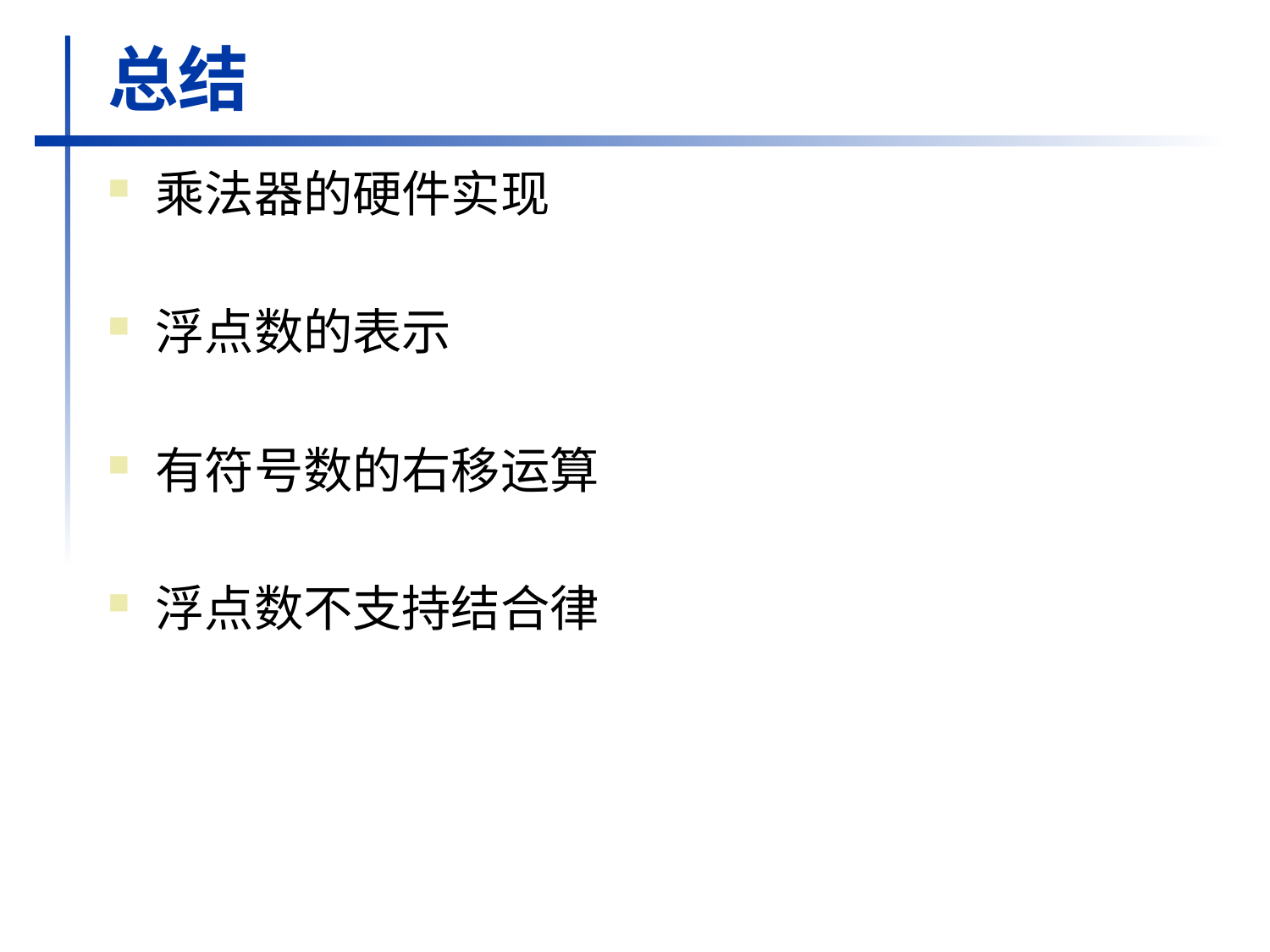

# 总结
乘法器的硬件实现

浮点数的表示

有符号数的右移运算

浮点数不支持结合律